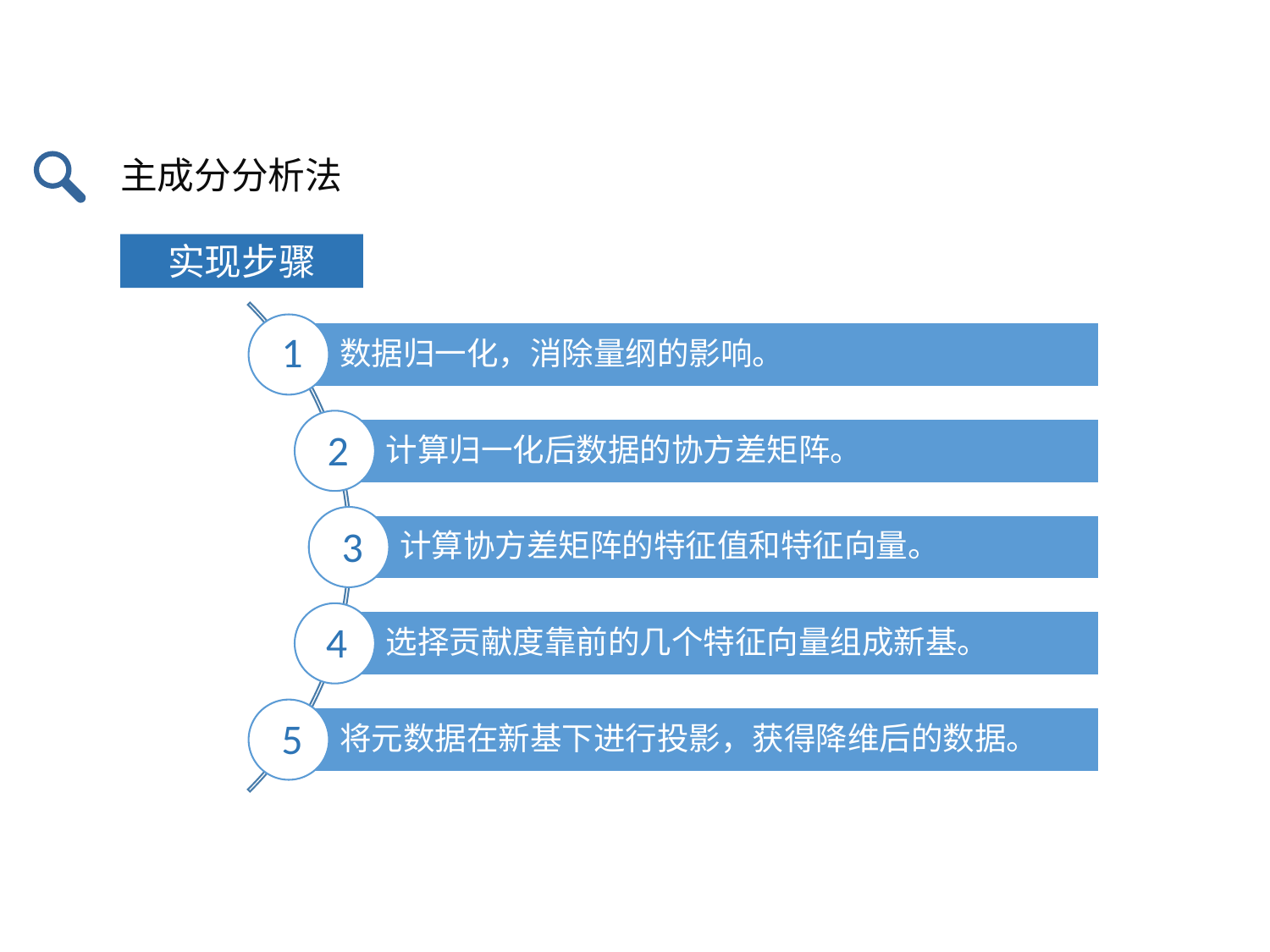

主成分分析法
实现步骤
数据归一化，消除量纲的影响。
计算归一化后数据的协方差矩阵。
计算协方差矩阵的特征值和特征向量。
选择贡献度靠前的几个特征向量组成新基。
将元数据在新基下进行投影，获得降维后的数据。
1
2
3
4
5